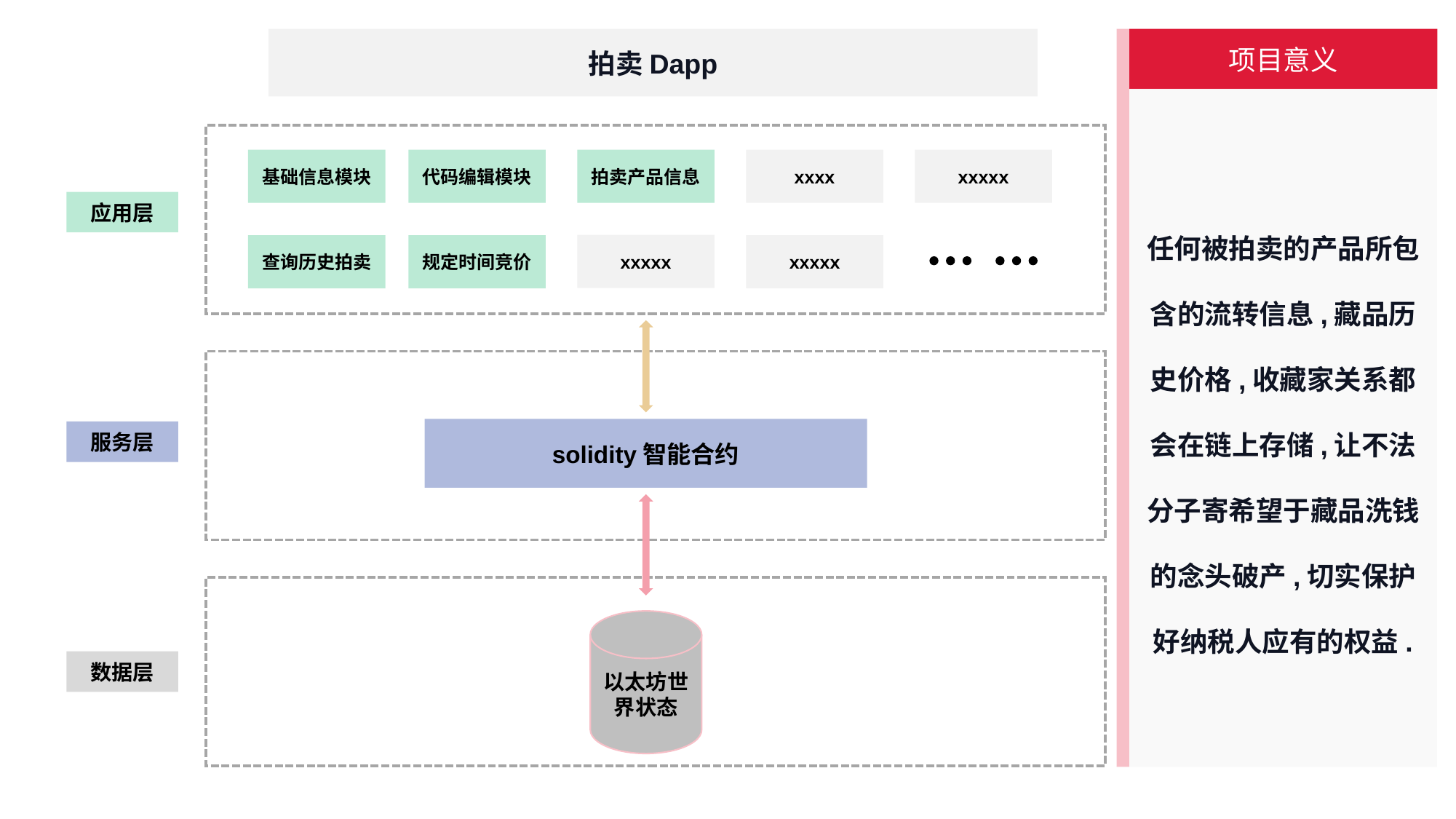

拍卖Dapp

项目意义
任何被拍卖的产品所包含的流转信息,藏品历史价格,收藏家关系都会在链上存储,让不法分子寄希望于藏品洗钱的念头破产,切实保护好纳税人应有的权益.

基础信息模块
代码编辑模块
拍卖产品信息
xxxx
xxxxx
应用层
xxxxx
查询历史拍卖
规定时间竞价
xxxxx

solidity智能合约
服务层

以太坊世界状态
数据层